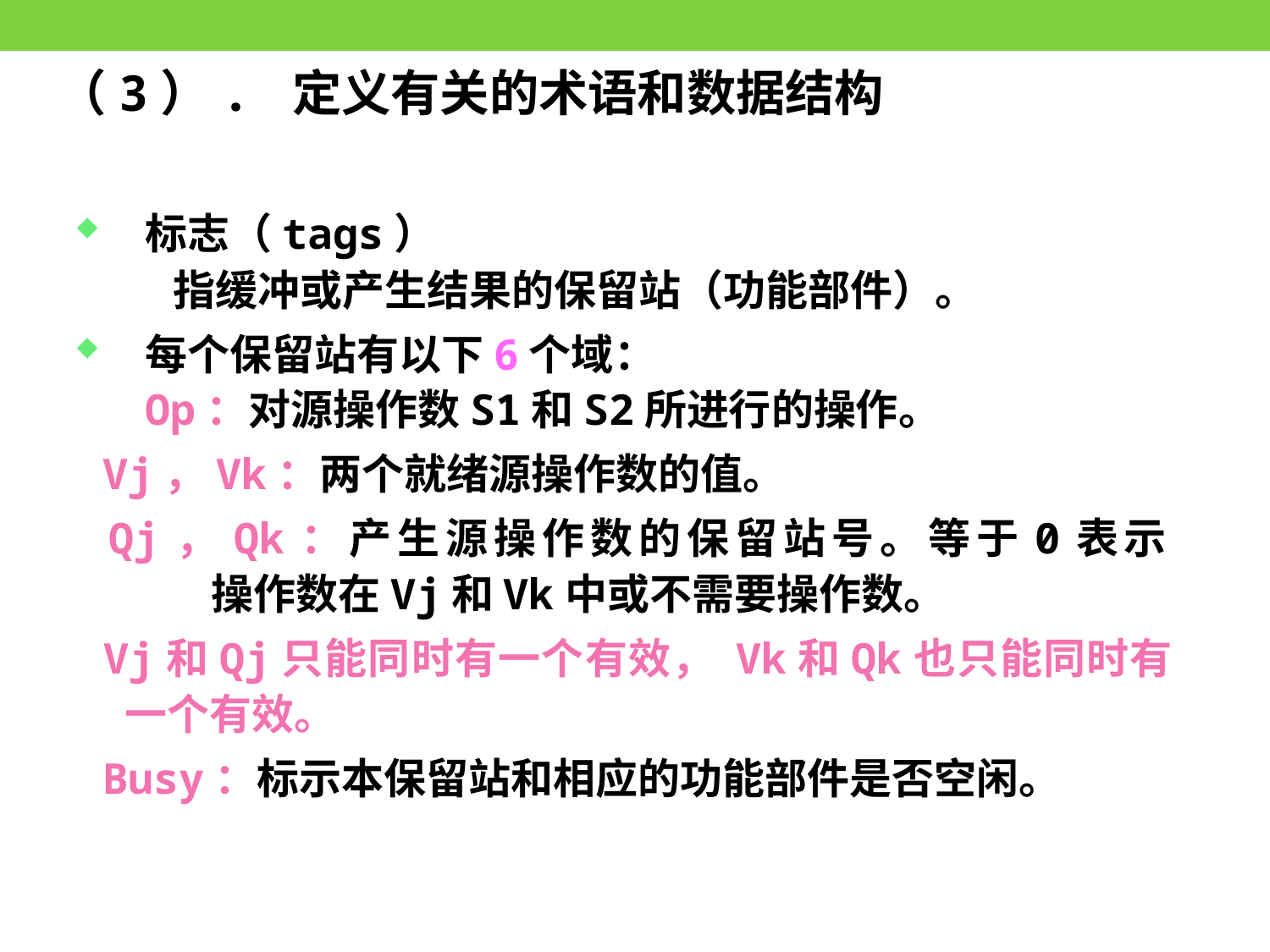

61
（3）. 定义有关的术语和数据结构
 标志（tags）
     指缓冲或产生结果的保留站（功能部件）。
 每个保留站有以下6个域：
 Op：对源操作数S1和S2所进行的操作。
 Vj，Vk：两个就绪源操作数的值。
 Qj，Qk：产生源操作数的保留站号。等于0表示
         操作数在Vj和Vk中或不需要操作数。
 Vj和Qj只能同时有一个有效， Vk和Qk也只能同时有一个有效。
 Busy：标示本保留站和相应的功能部件是否空闲。